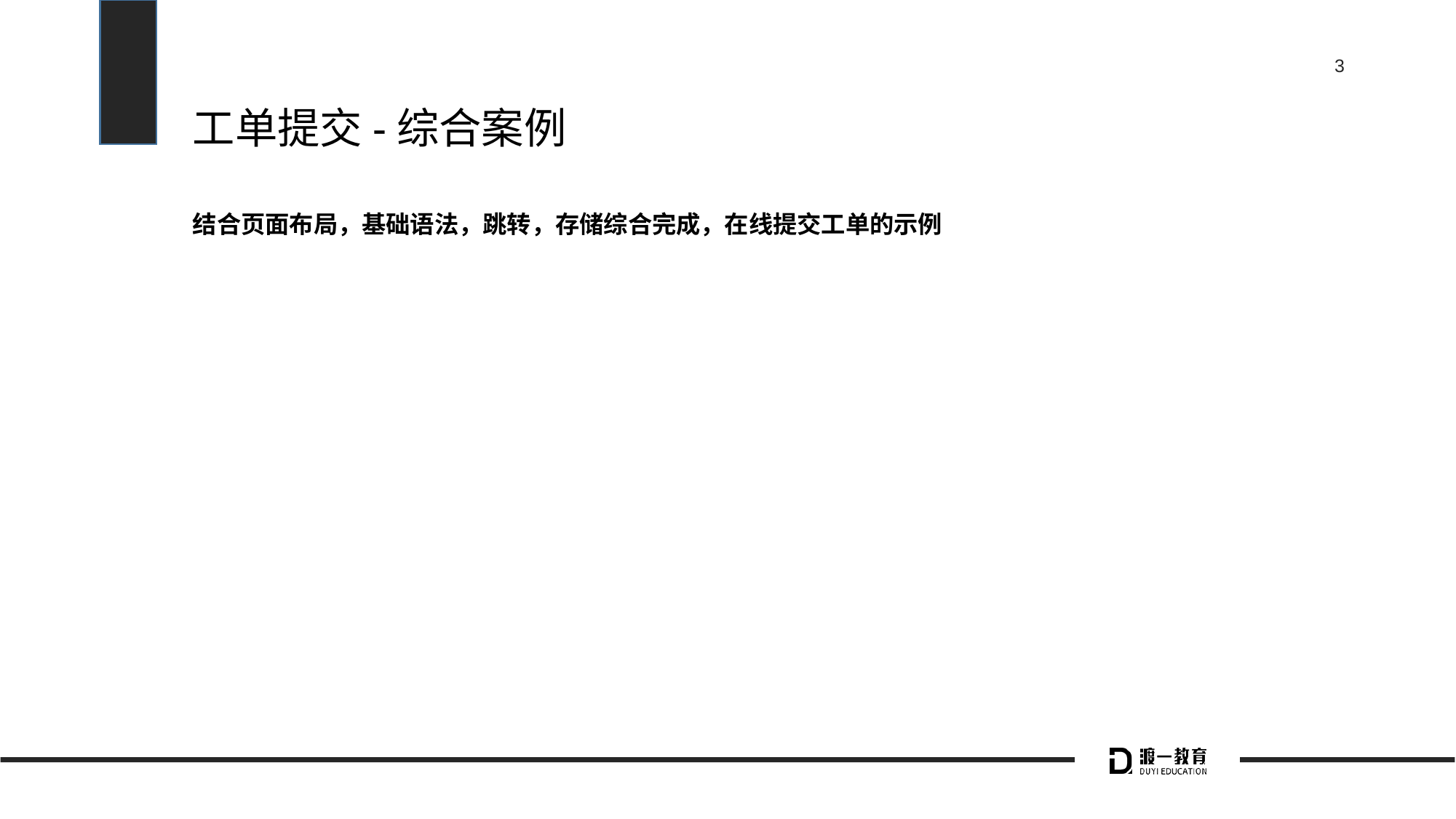

# 工单提交-综合案例
结合页面布局，基础语法，跳转，存储综合完成，在线提交工单的示例